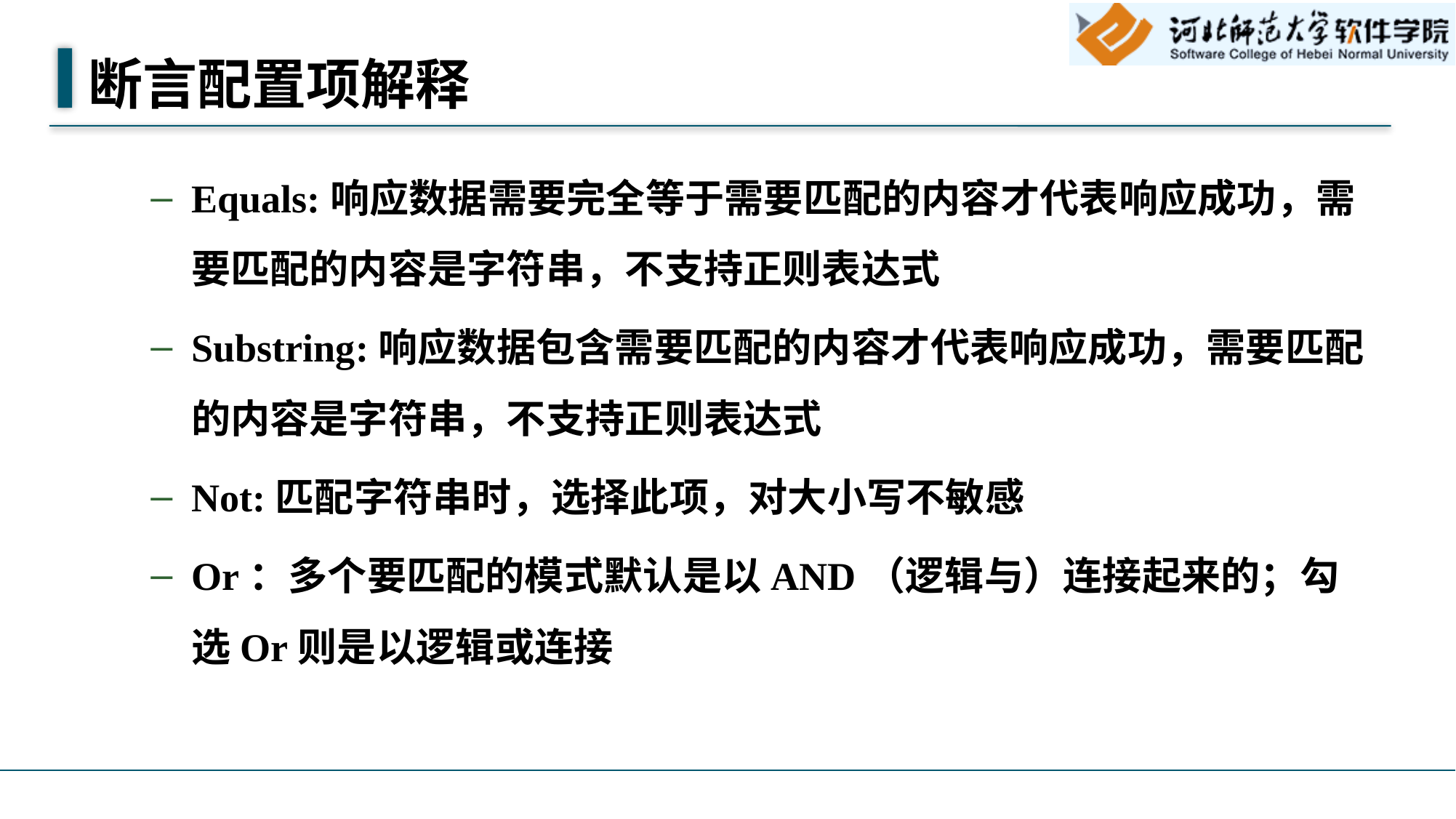

# 断言配置项解释
Equals:响应数据需要完全等于需要匹配的内容才代表响应成功，需要匹配的内容是字符串，不支持正则表达式
Substring:响应数据包含需要匹配的内容才代表响应成功，需要匹配的内容是字符串，不支持正则表达式
Not:匹配字符串时，选择此项，对大小写不敏感
Or：多个要匹配的模式默认是以AND（逻辑与）连接起来的；勾选Or则是以逻辑或连接